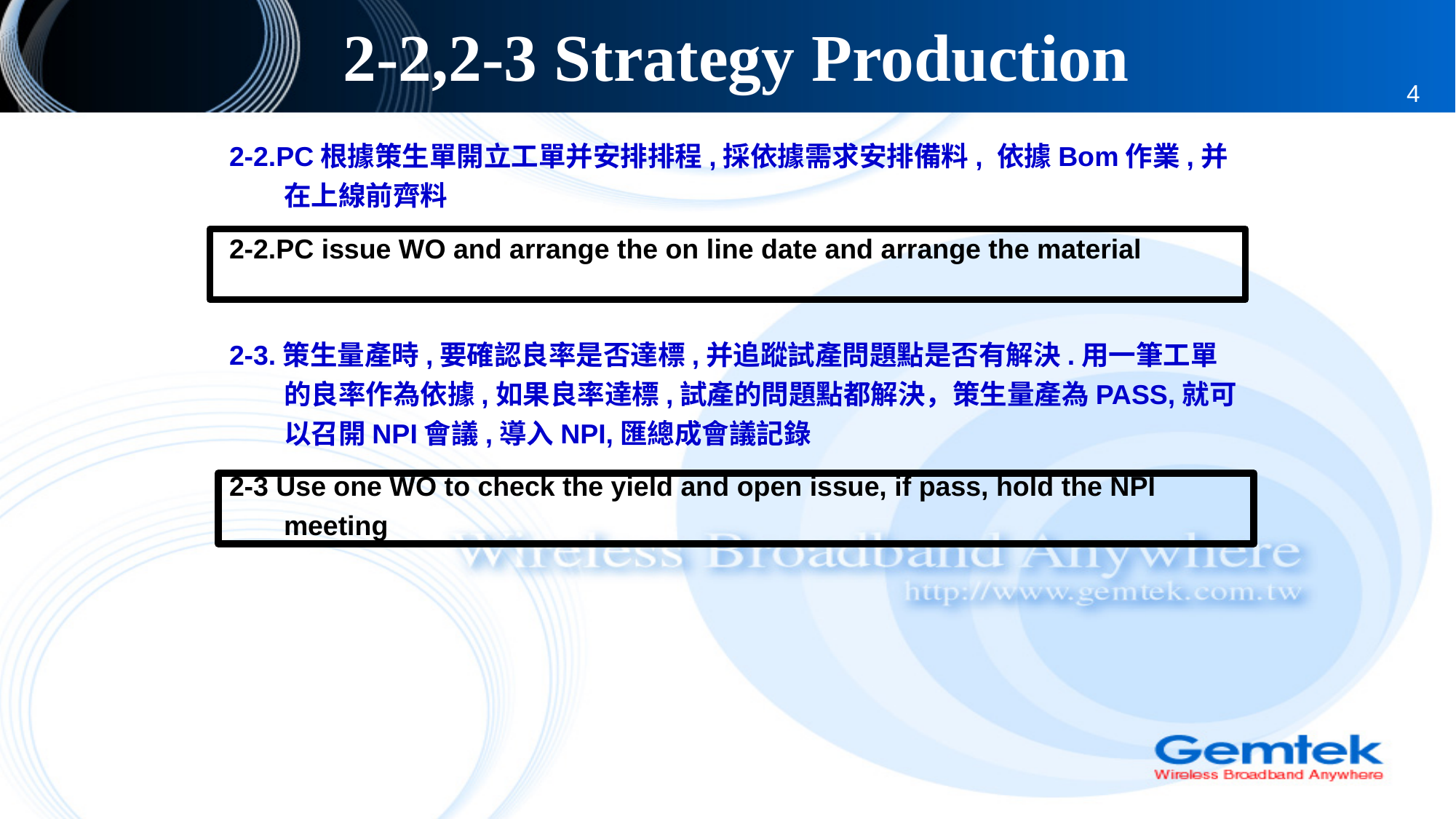

2-2,2-3 Strategy Production
4
2-2.PC根據策生單開立工單并安排排程,採依據需求安排備料, 依據Bom作業,并在上線前齊料
2-2.PC issue WO and arrange the on line date and arrange the material

2-3.策生量產時,要確認良率是否達標,并追蹤試產問題點是否有解決.用一筆工單的良率作為依據,如果良率達標,試產的問題點都解決，策生量產為PASS,就可以召開NPI會議,導入NPI,匯總成會議記錄
2-3 Use one WO to check the yield and open issue, if pass, hold the NPI meeting